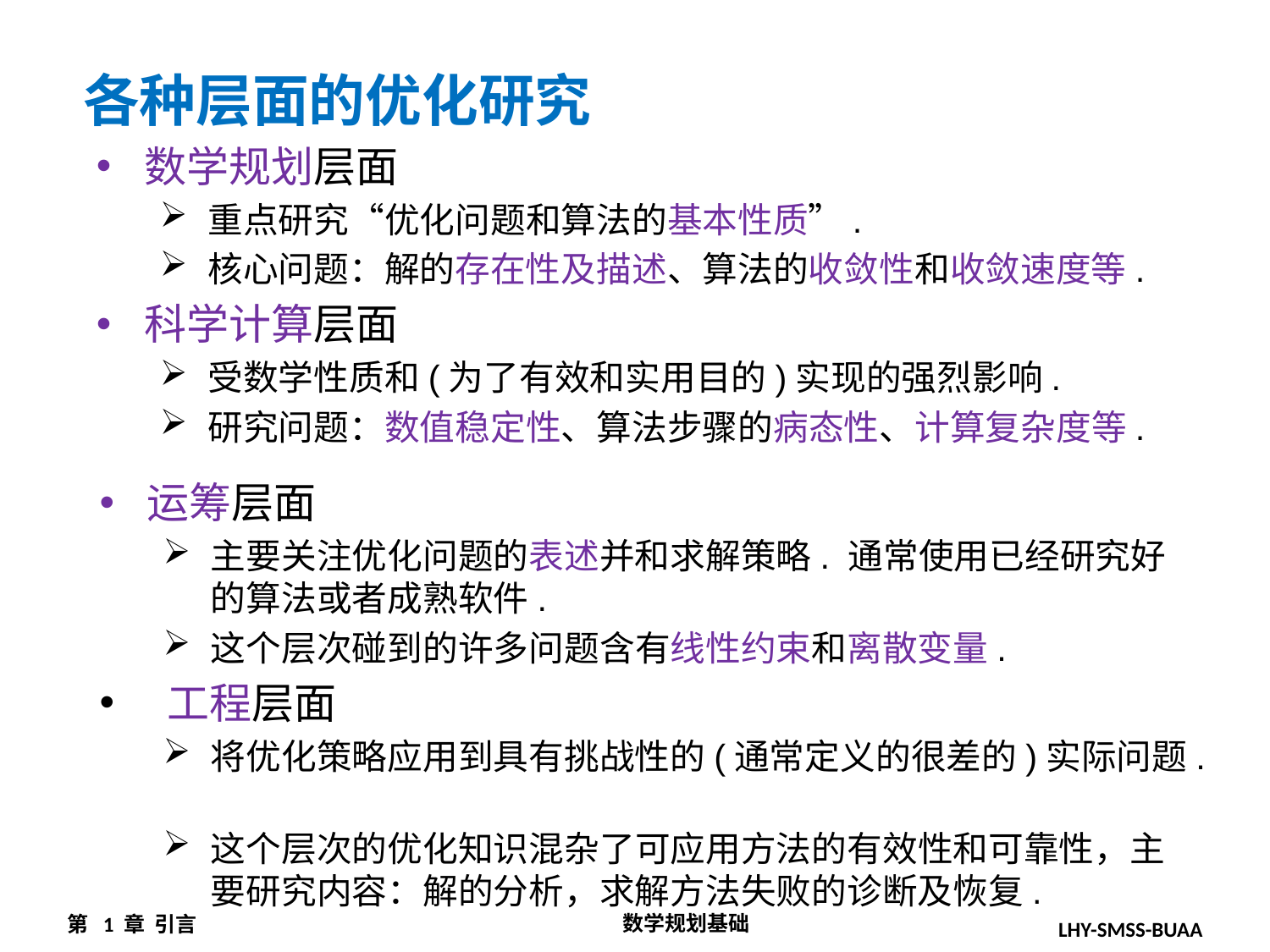

各种层面的优化研究
数学规划层面
重点研究“优化问题和算法的基本性质”.
核心问题：解的存在性及描述、算法的收敛性和收敛速度等.
科学计算层面
受数学性质和(为了有效和实用目的)实现的强烈影响.
研究问题：数值稳定性、算法步骤的病态性、计算复杂度等.
运筹层面
主要关注优化问题的表述并和求解策略. 通常使用已经研究好的算法或者成熟软件.
这个层次碰到的许多问题含有线性约束和离散变量.
 工程层面
将优化策略应用到具有挑战性的(通常定义的很差的)实际问题.
这个层次的优化知识混杂了可应用方法的有效性和可靠性，主要研究内容：解的分析，求解方法失败的诊断及恢复.